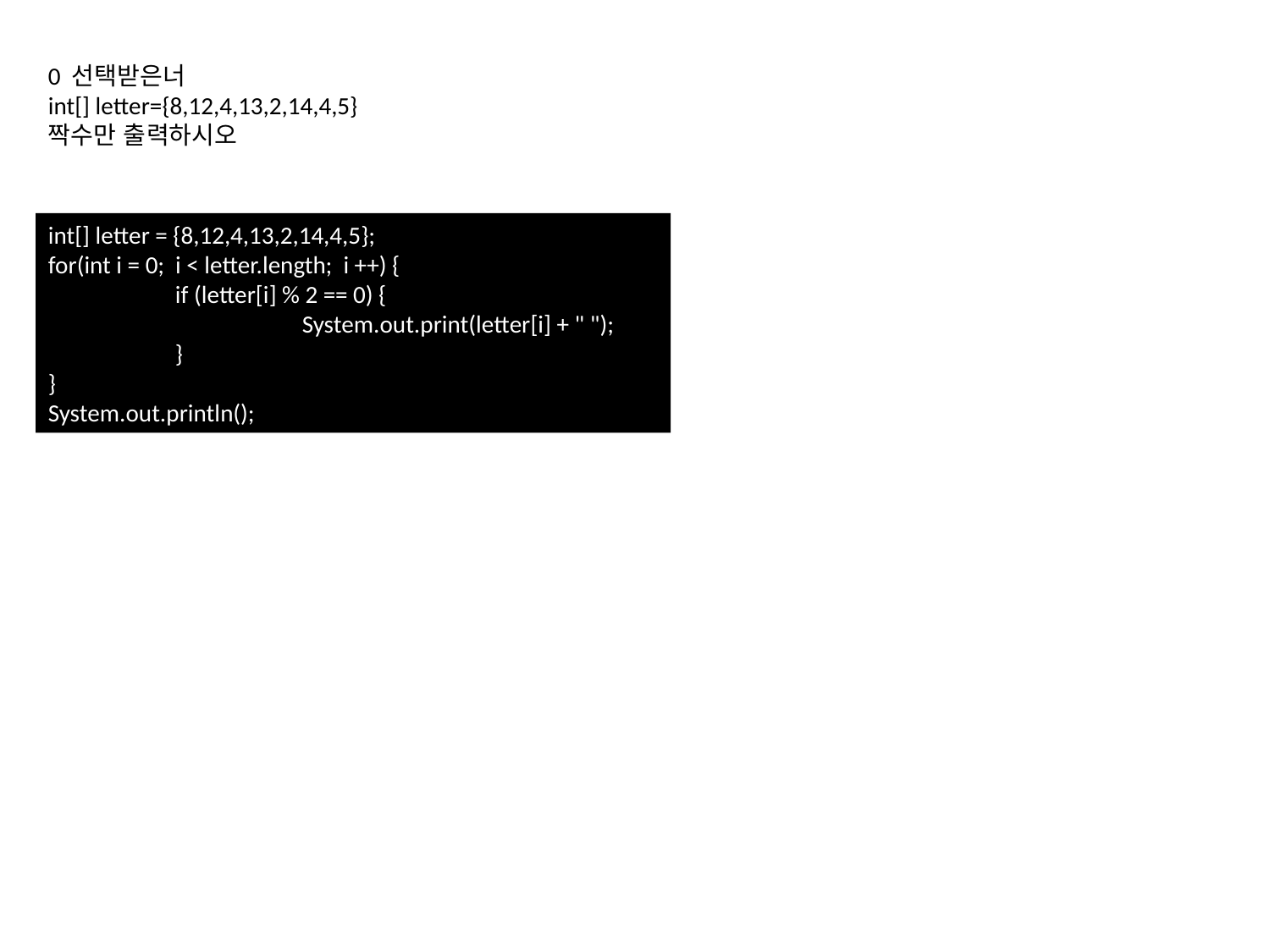

0 선택받은너
int[] letter={8,12,4,13,2,14,4,5}
짝수만 출력하시오
int[] letter = {8,12,4,13,2,14,4,5};
for(int i = 0;  i < letter.length;  i ++) {
	if (letter[i] % 2 == 0) {				System.out.print(letter[i] + " ");
	}
}
System.out.println();